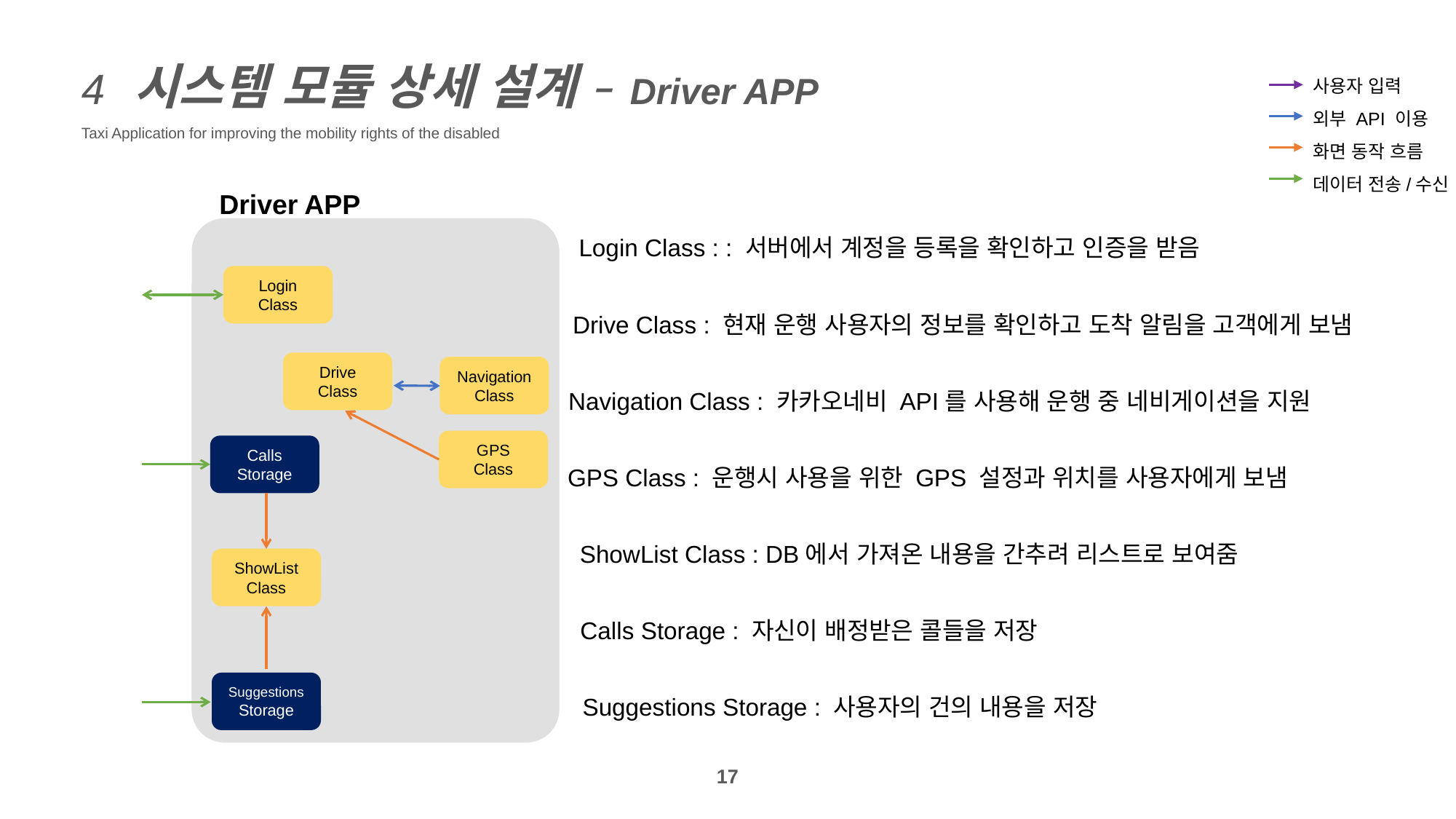

4  시스템 모듈 상세 설계 – Driver APP
Taxi Application for improving the mobility rights of the disabled
사용자 입력
외부 API 이용
화면 동작 흐름
데이터 전송/수신
Driver APP

Login
Class
Drive
Class
Navigation
Class
GPS
Class
Calls
Storage
ShowList
Class
Suggestions
Storage
Login Class : : 서버에서 계정을 등록을 확인하고 인증을 받음
Drive Class : 현재 운행 사용자의 정보를 확인하고 도착 알림을 고객에게 보냄
Navigation Class : 카카오네비 API를 사용해 운행 중 네비게이션을 지원
GPS Class : 운행시 사용을 위한 GPS 설정과 위치를 사용자에게 보냄
ShowList Class : DB에서 가져온 내용을 간추려 리스트로 보여줌
Calls Storage : 자신이 배정받은 콜들을 저장
Suggestions Storage : 사용자의 건의 내용을 저장
17